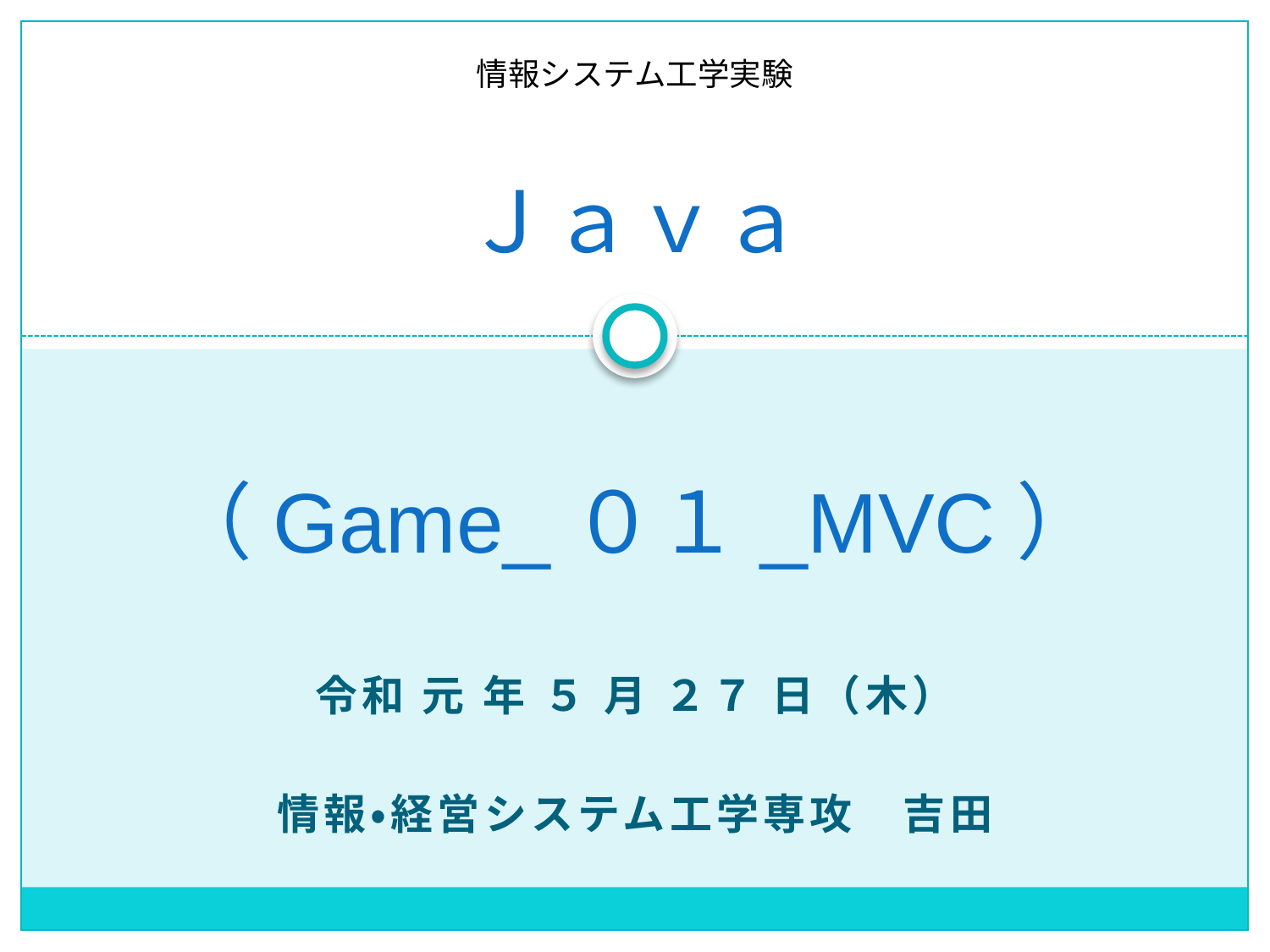

情報システム工学実験
# Ｊａｖａ
（Game_０１_MVC）
令和 元 年 ５ 月 ２７ 日（木）

情報・経営システム工学専攻　吉田